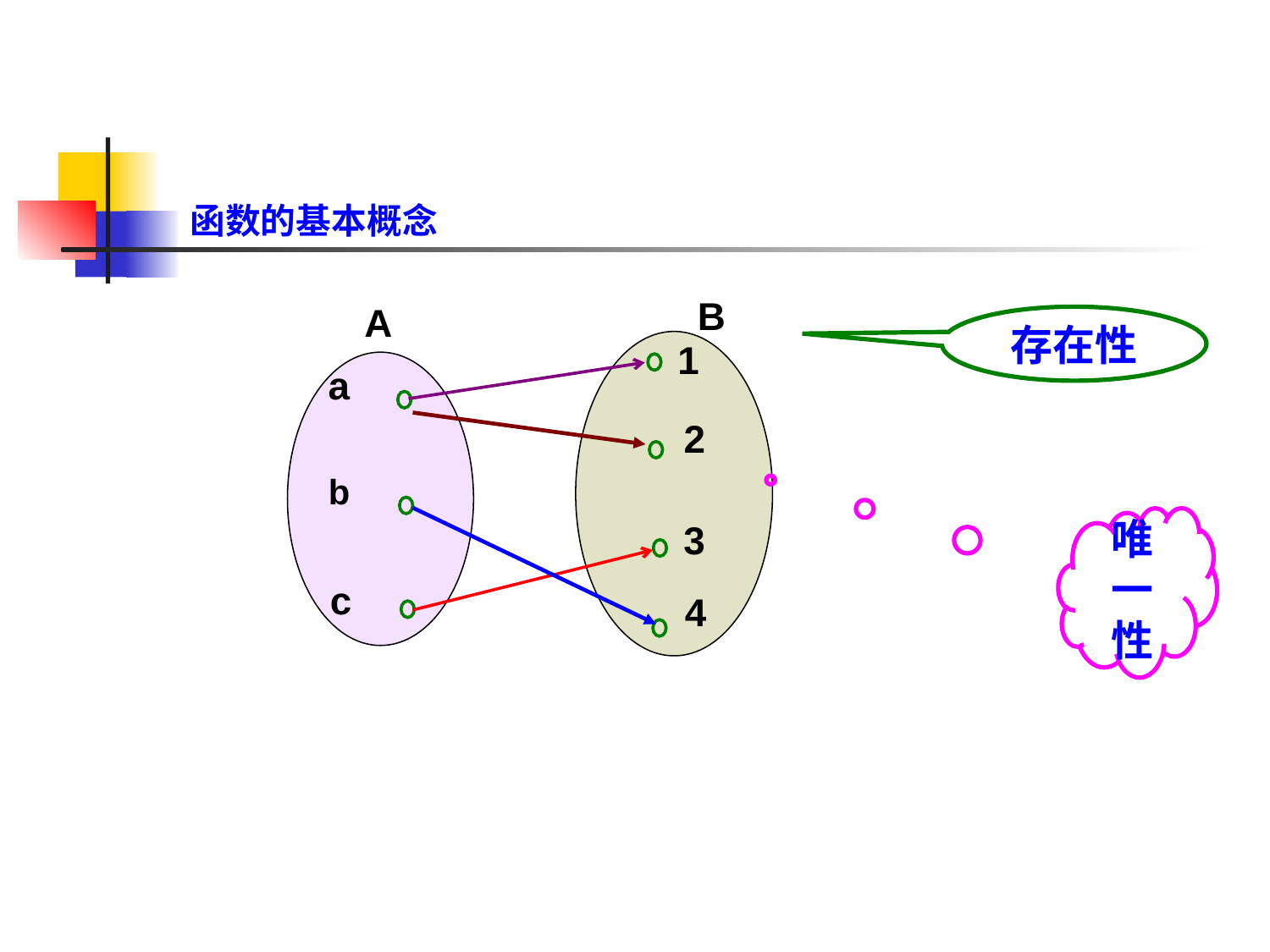

函数的基本概念
B
A
存在性
1

   a

2

   b

唯一性
3

   c
4